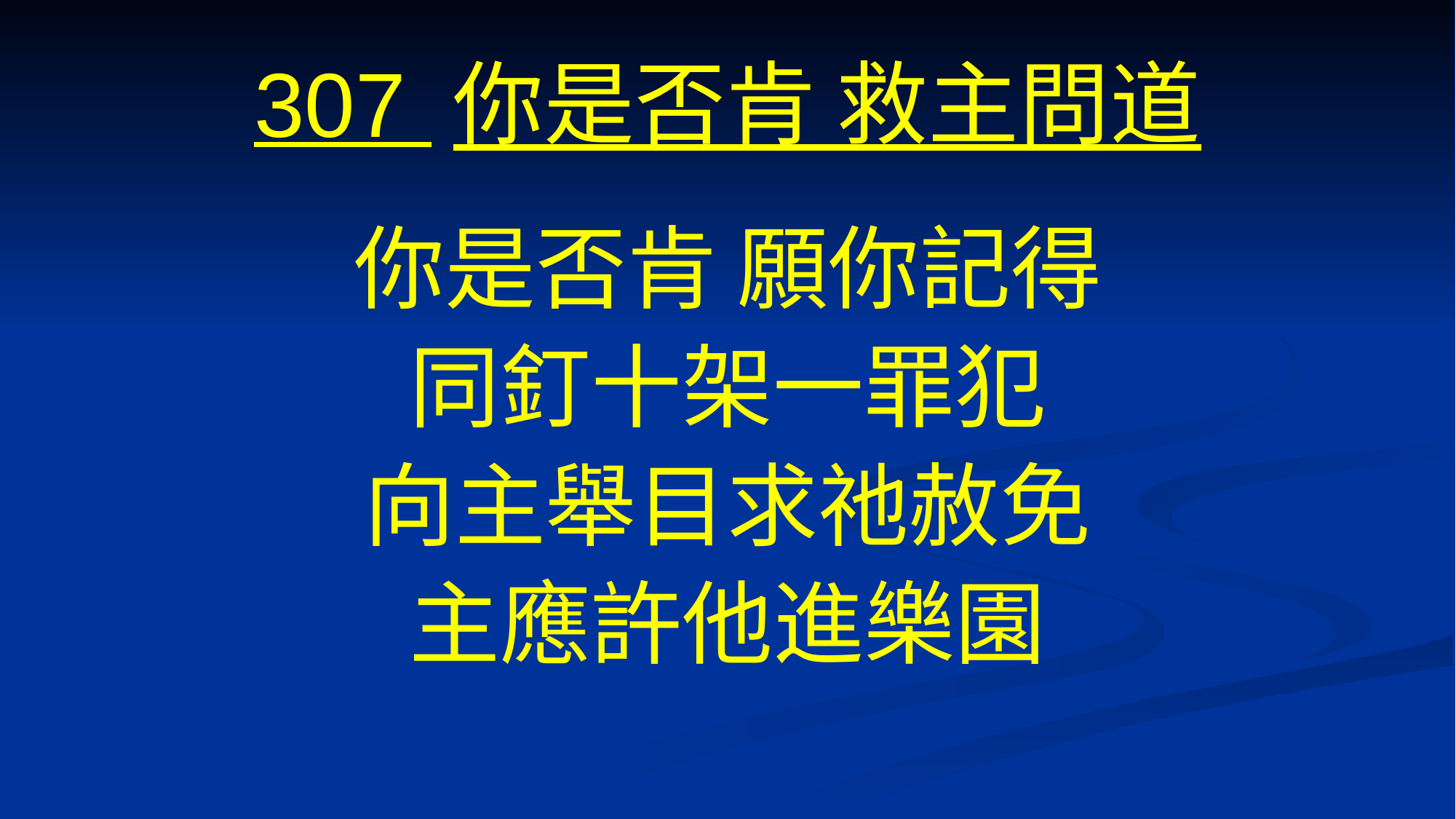

# 307 你是否肯 救主問道
你是否肯 願你記得
同釘十架一罪犯
向主舉目求祂赦免
主應許他進樂園